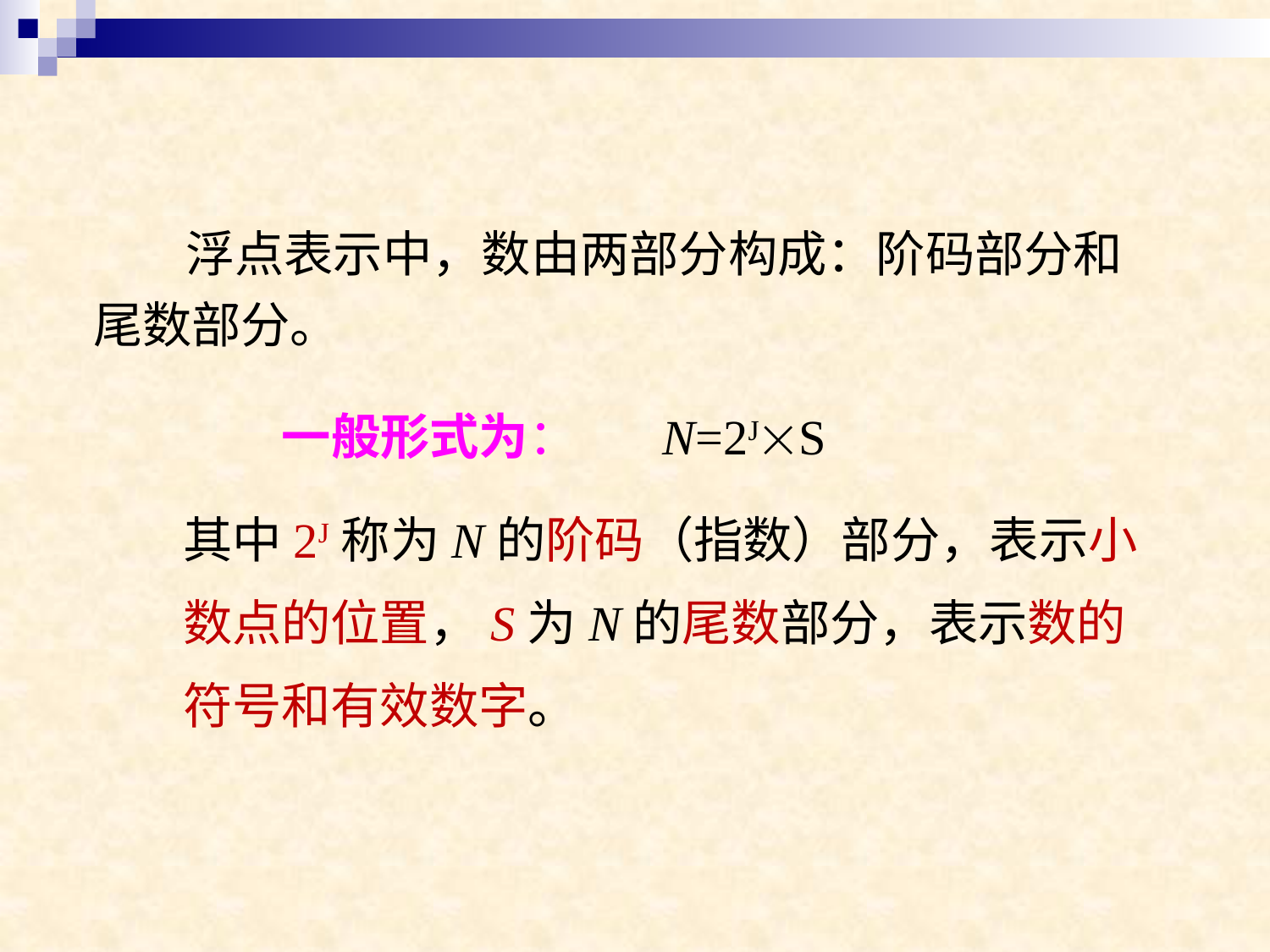

浮点表示中，数由两部分构成：阶码部分和尾数部分。
一般形式为：	N=2J×S
其中2J称为N的阶码（指数）部分，表示小数点的位置，S为N的尾数部分，表示数的符号和有效数字。